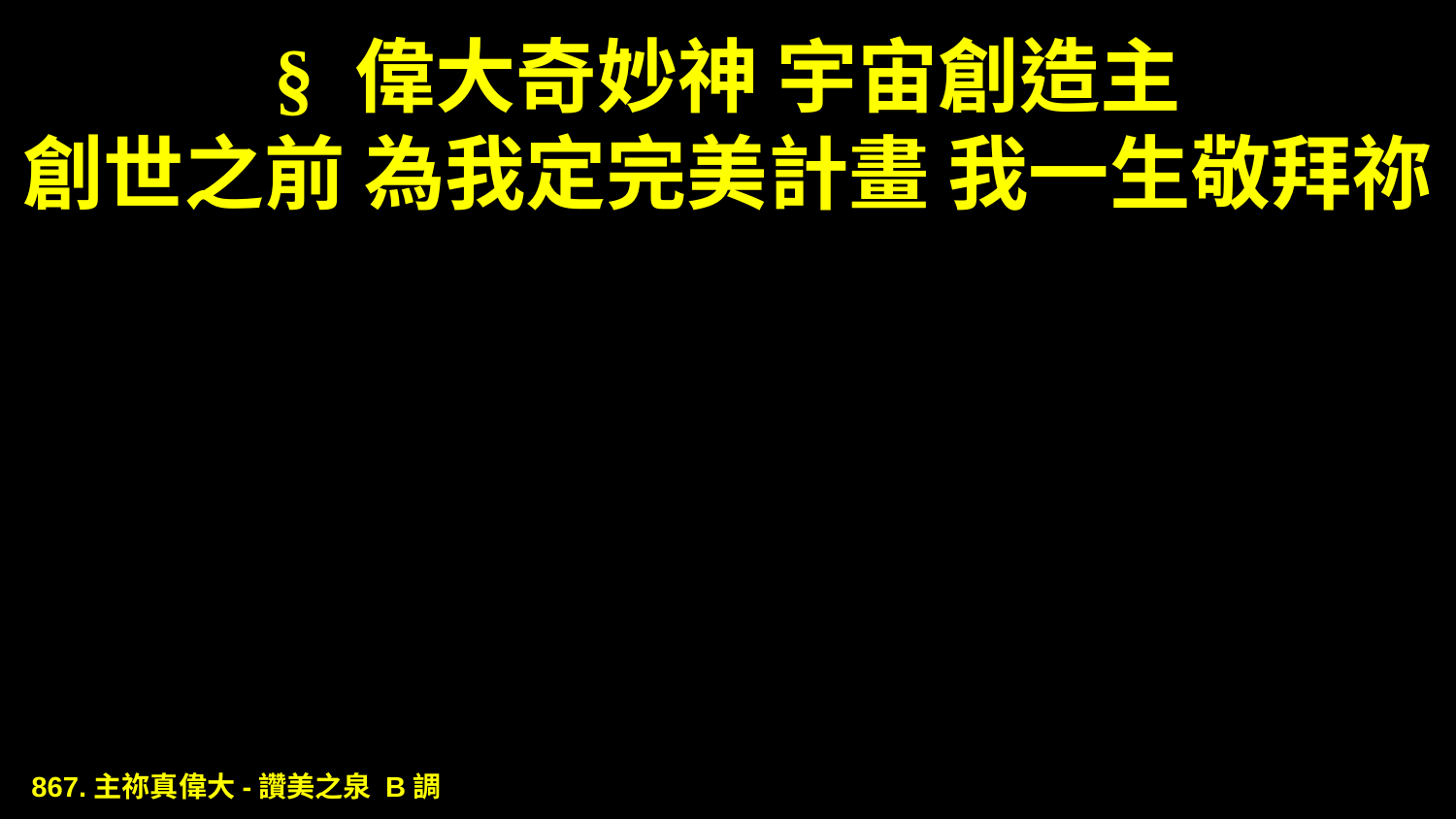

# § 偉大奇妙神 宇宙創造主 創世之前 為我定完美計畫 我一生敬拜祢
867.主祢真偉大-讚美之泉 B調